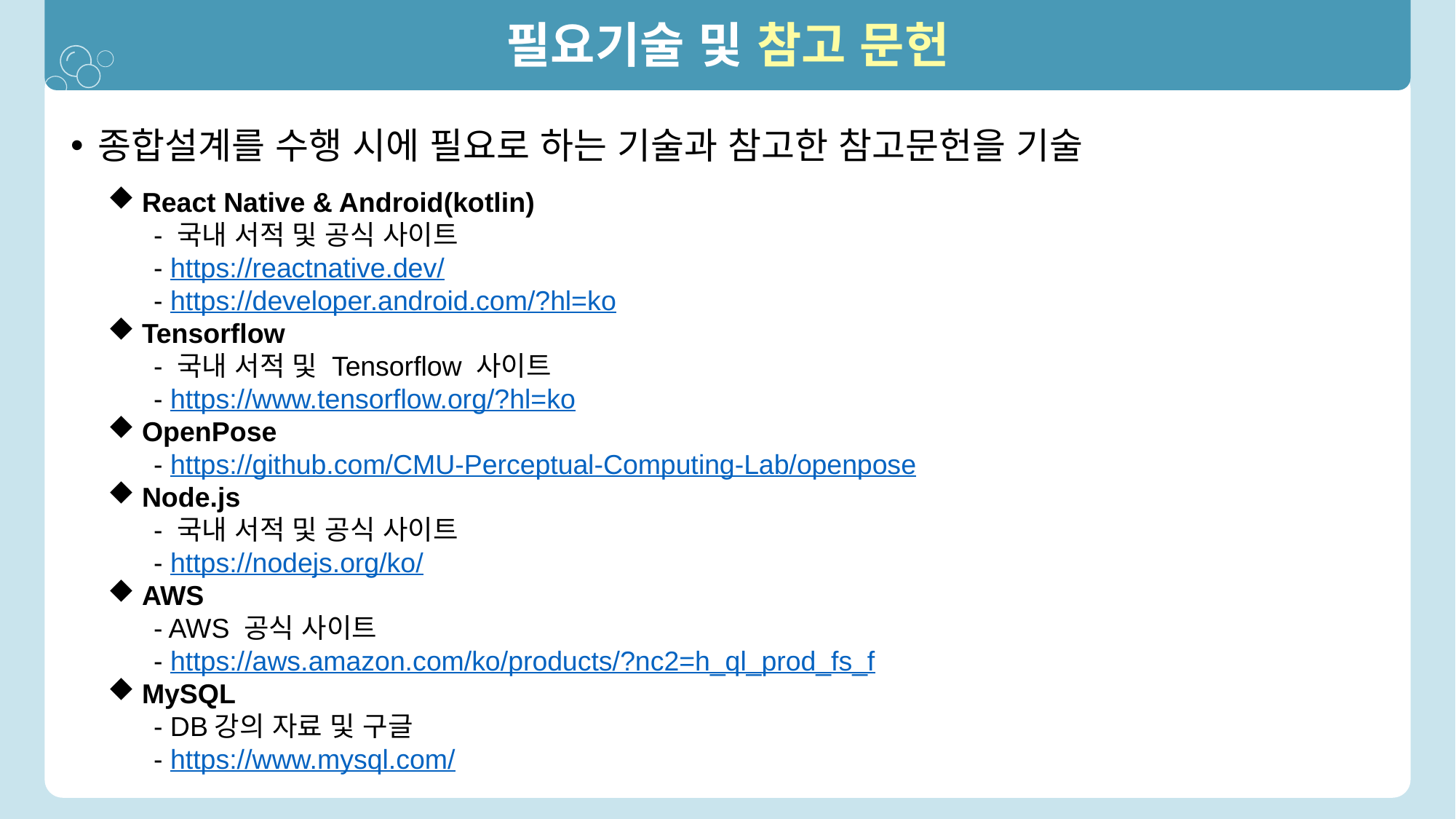

필요기술 및 참고 문헌

목표 시스템 개발을 위한 구체적 개발 방법 및 전략을 기술
Application
  Android Studio를 이용한 Android app rngus
  Android 운영체제 기반의 어플을 구현을 위한 Kotlin 언어

Server 및 DB
    Node.js와 AWS를 이용하여 서버 구축
    MySQL을 이용하여 Data Base 구축

머신러닝
머신러닝을 위해 python을 활용한 tensorflow 사용

종합설계를 수행 시에 필요로 하는 기술과 참고한 참고문헌을 기술

React Native & Android(kotlin)
      - 국내 서적 및 공식 사이트
      - https://reactnative.dev/
      - https://developer.android.com/?hl=ko
Tensorflow
      - 국내 서적 및 Tensorflow 사이트
      - https://www.tensorflow.org/?hl=ko
OpenPose
      - https://github.com/CMU-Perceptual-Computing-Lab/openpose
Node.js
      - 국내 서적 및 공식 사이트
      - https://nodejs.org/ko/
AWS
      - AWS 공식 사이트
      - https://aws.amazon.com/ko/products/?nc2=h_ql_prod_fs_f
MySQL
      - DB강의 자료 및 구글
      - https://www.mysql.com/